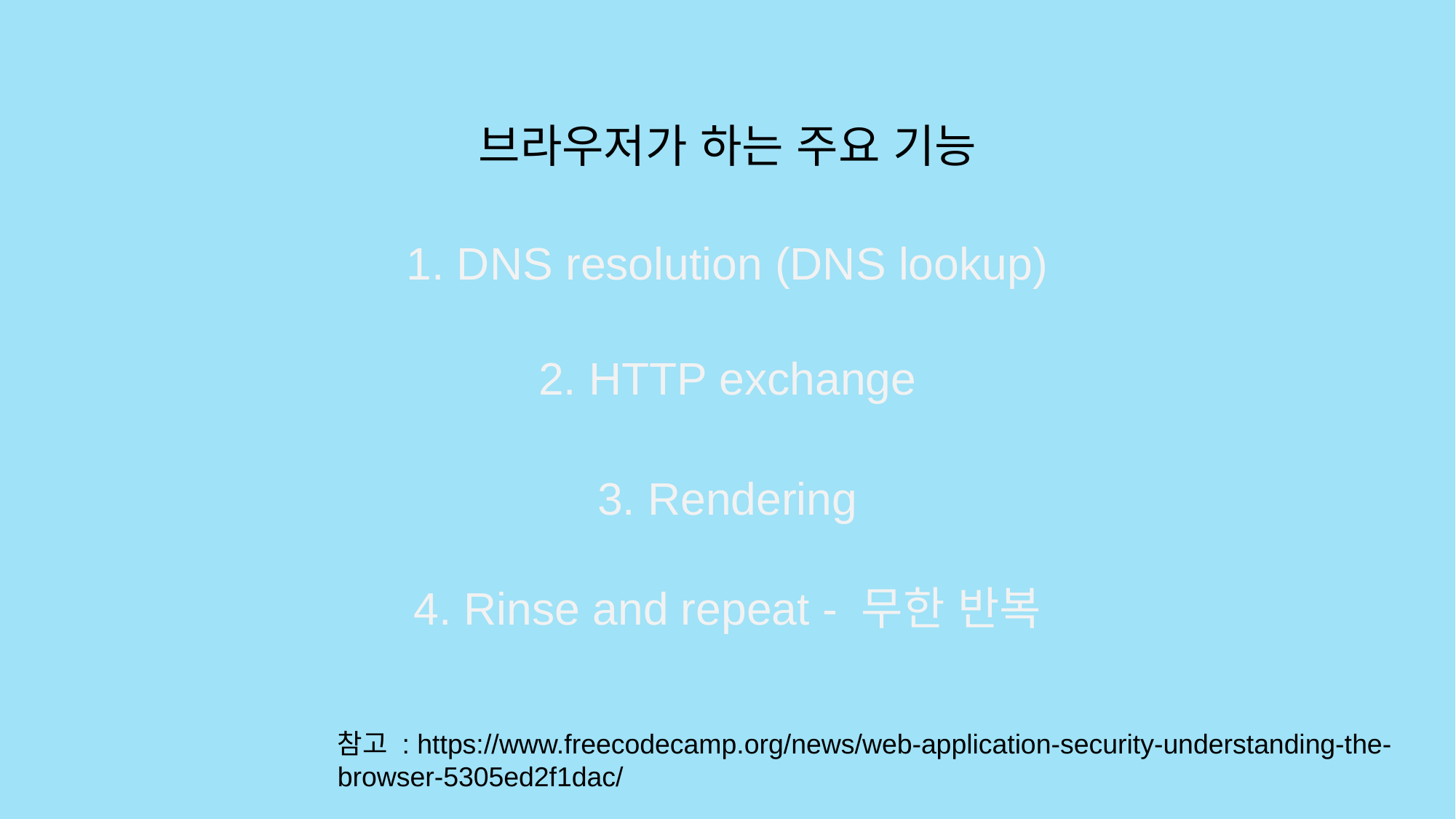

브라우저가 하는 주요 기능
1. DNS resolution (DNS lookup)
2. HTTP exchange
3. Rendering
4. Rinse and repeat - 무한 반복
참고 : https://www.freecodecamp.org/news/web-application-security-understanding-the-browser-5305ed2f1dac/